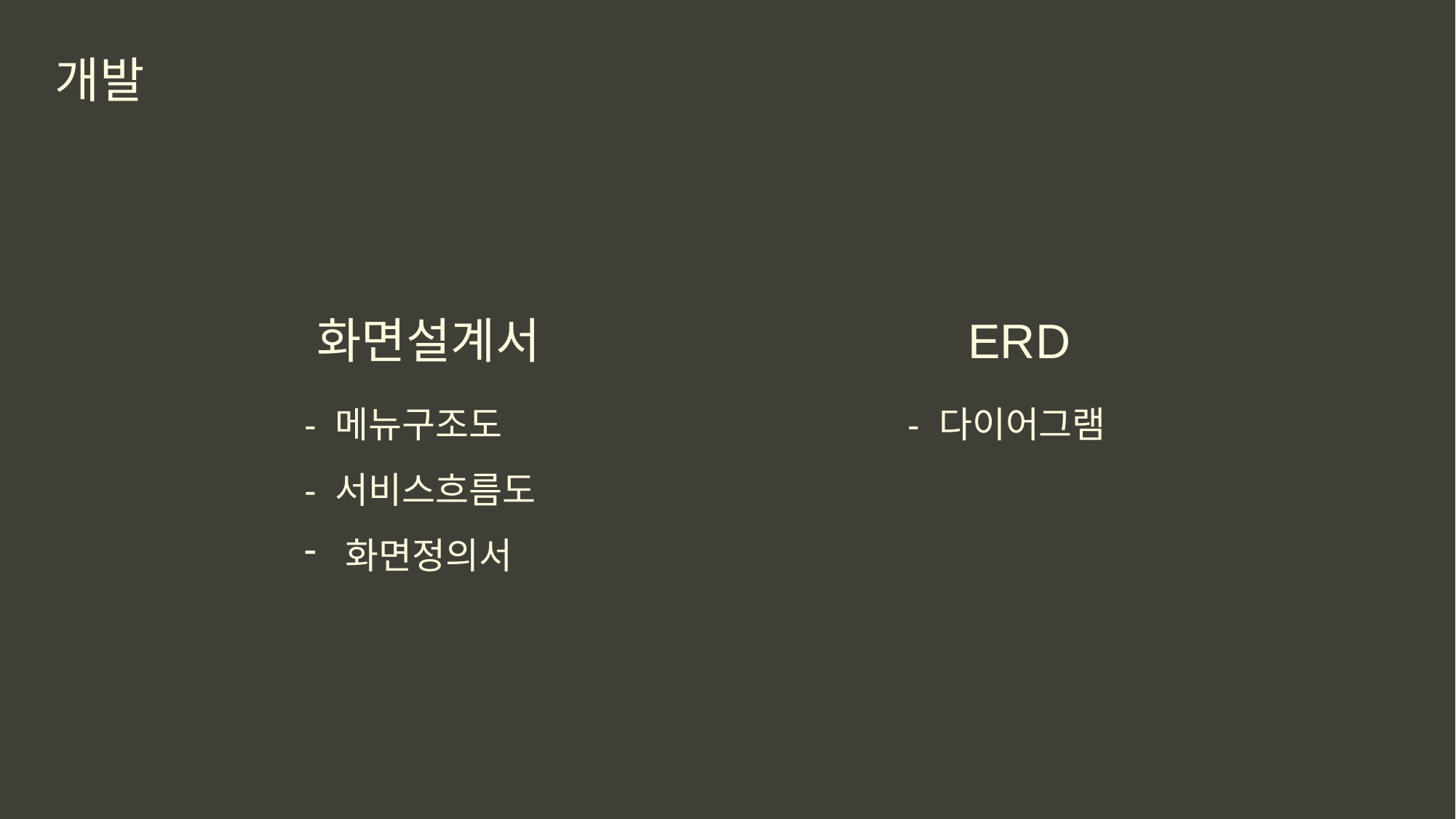

개발
화면설계서
- 메뉴구조도
- 서비스흐름도
화면정의서
ERD
- 다이어그램